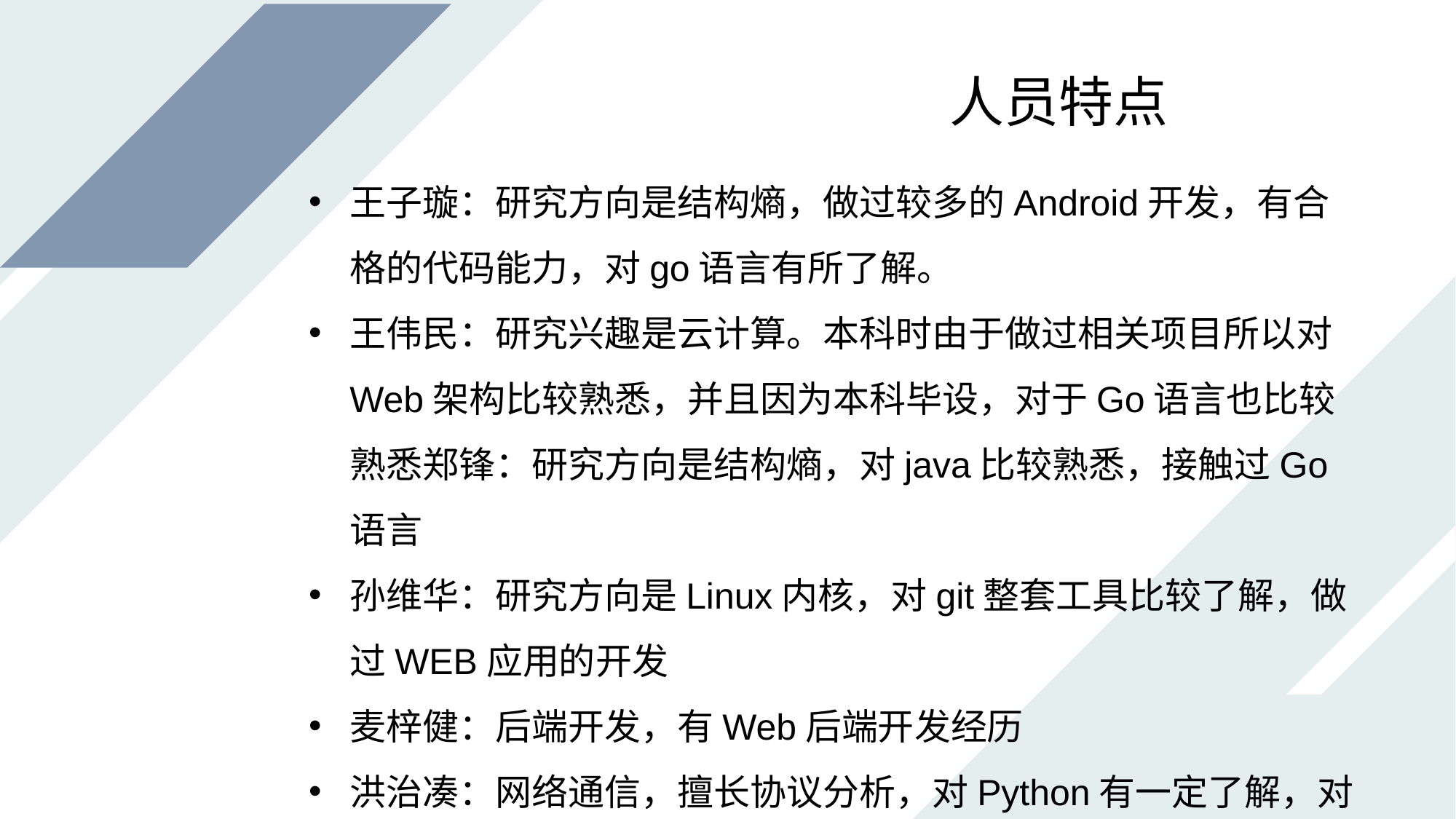

人员特点

王子璇：研究方向是结构熵，做过较多的Android开发，有合格的代码能力，对go语言有所了解。
王伟民：研究兴趣是云计算。本科时由于做过相关项目所以对Web架构比较熟悉，并且因为本科毕设，对于Go语言也比较熟悉郑锋：研究方向是结构熵，对java比较熟悉，接触过Go语言
孙维华：研究方向是Linux内核，对git整套工具比较了解，做过WEB应用的开发
麦梓健：后端开发，有Web后端开发经历
洪治凑：网络通信，擅长协议分析，对Python有一定了解，对go语言有兴趣